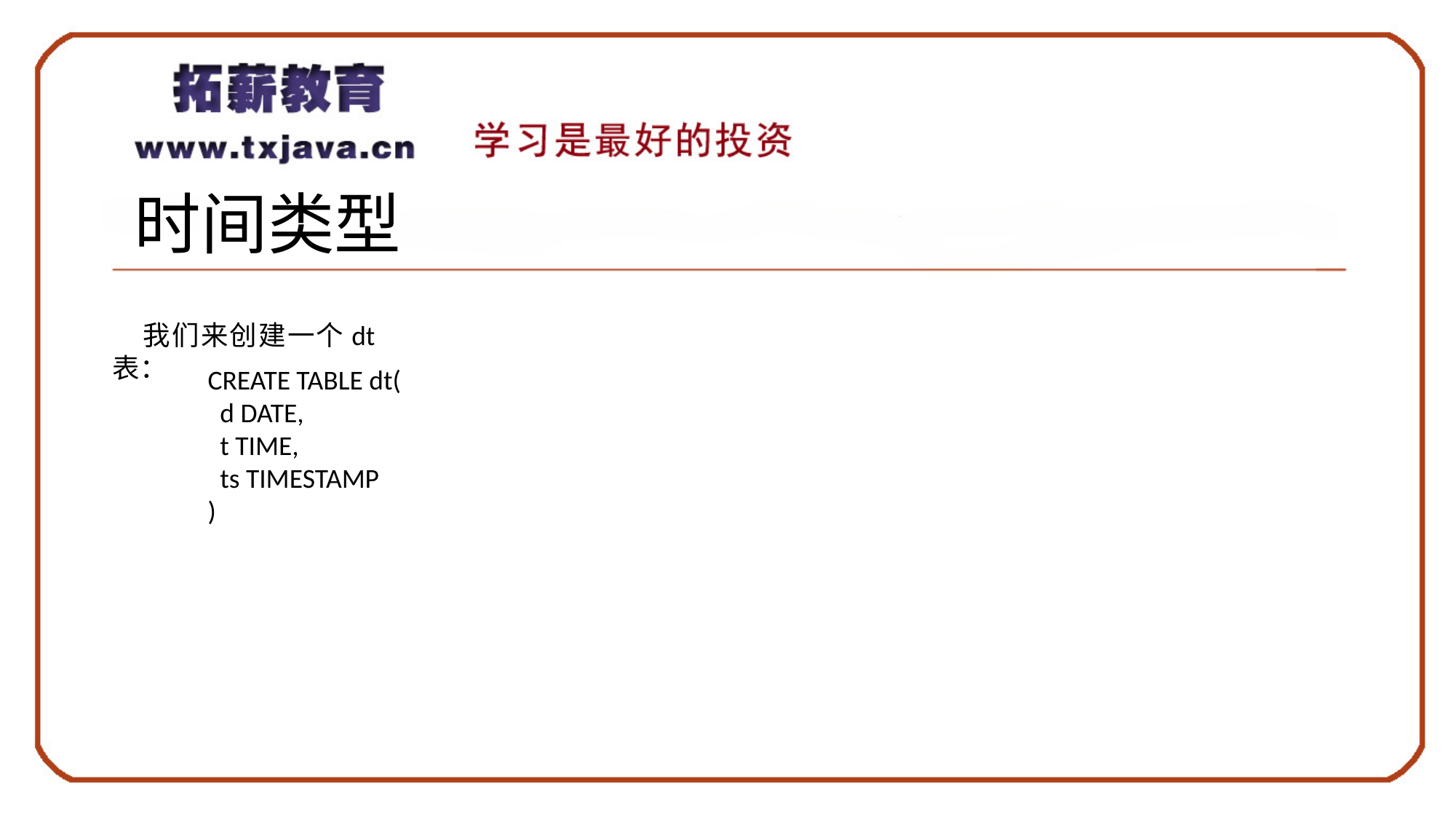

# 时间类型
我们来创建一个dt表：
CREATE TABLE dt(
  d DATE,
  t TIME,
  ts TIMESTAMP
)